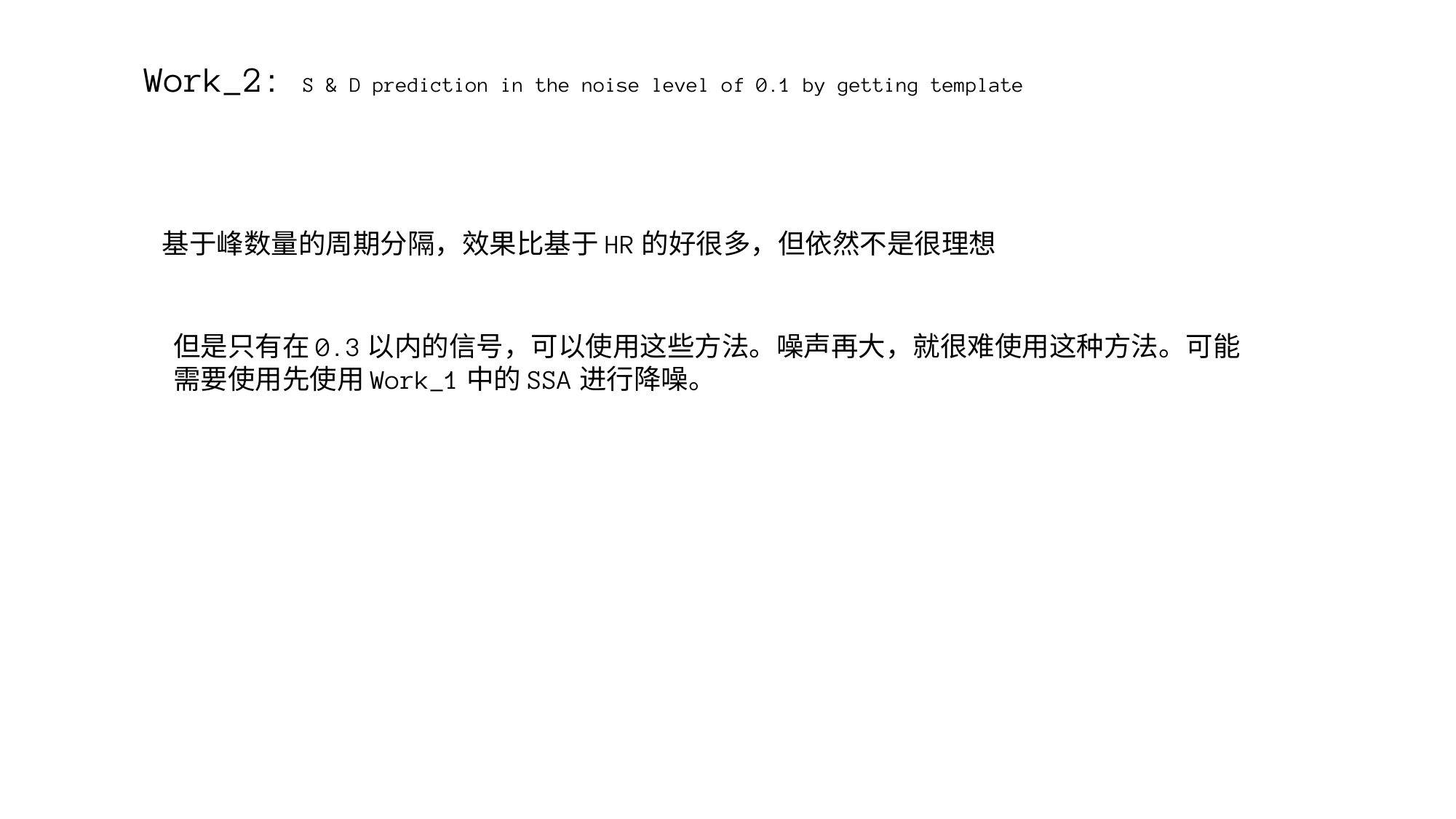

Work_2: S & D prediction in the noise level of 0.1 by getting template
基于峰数量的周期分隔，效果比基于HR的好很多，但依然不是很理想

但是只有在0.3以内的信号，可以使用这些方法。噪声再大，就很难使用这种方法。可能需要使用先使用Work_1中的SSA进行降噪。